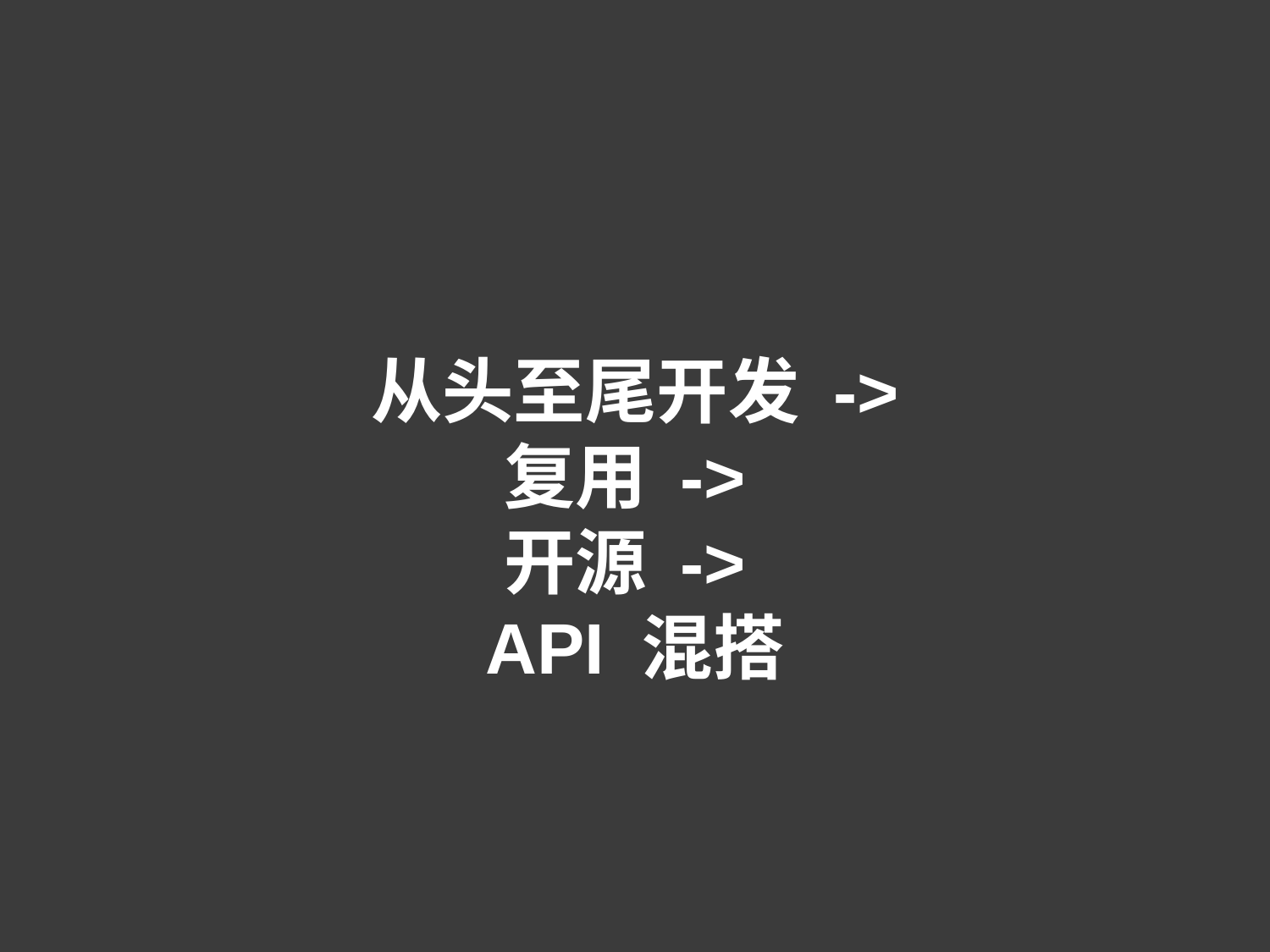

从头至尾开发 ->
复用 ->
开源 ->
API 混搭